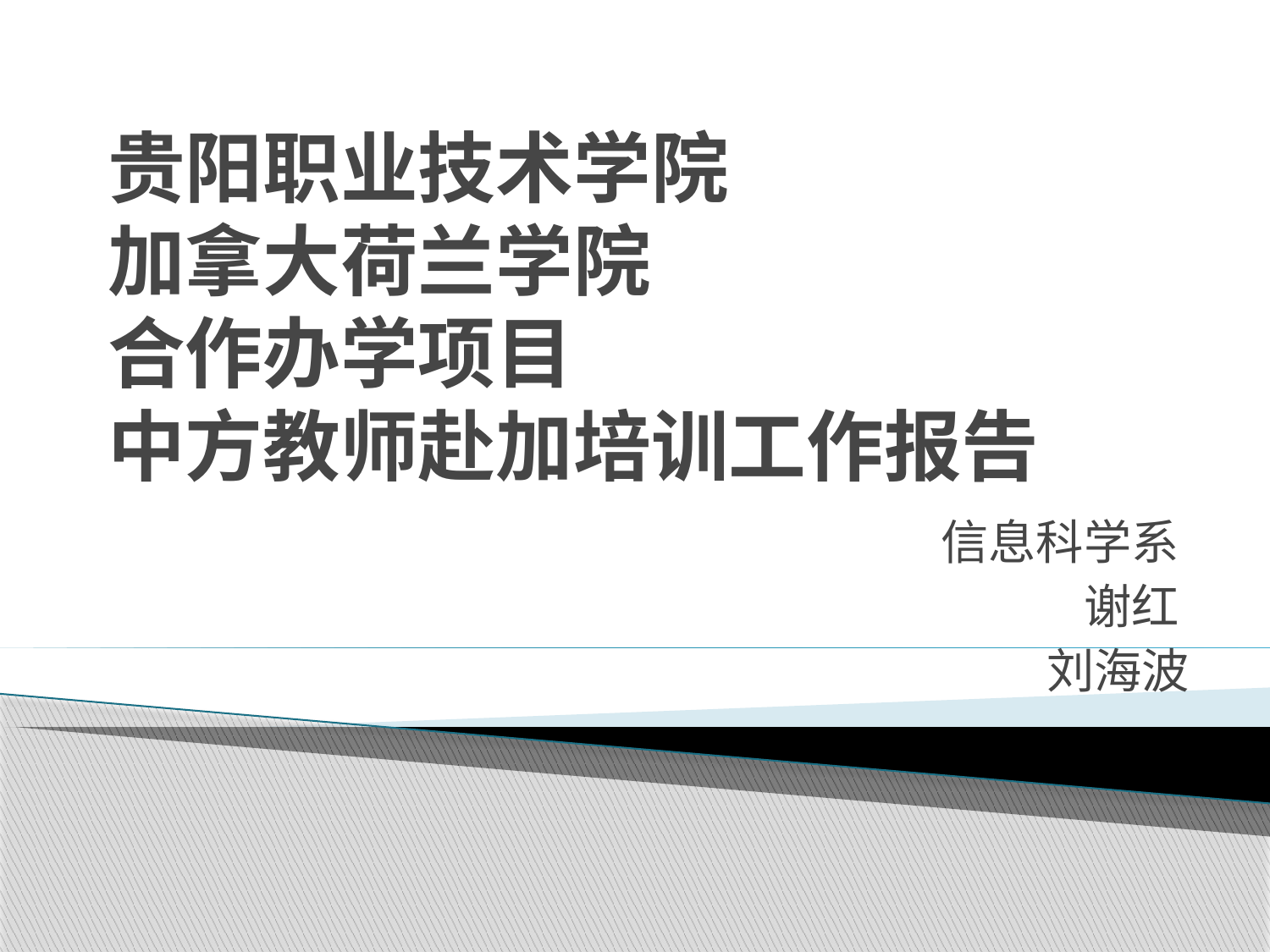

# 贵阳职业技术学院 加拿大荷兰学院 合作办学项目 中方教师赴加培训工作报告
信息科学系
谢红
刘海波